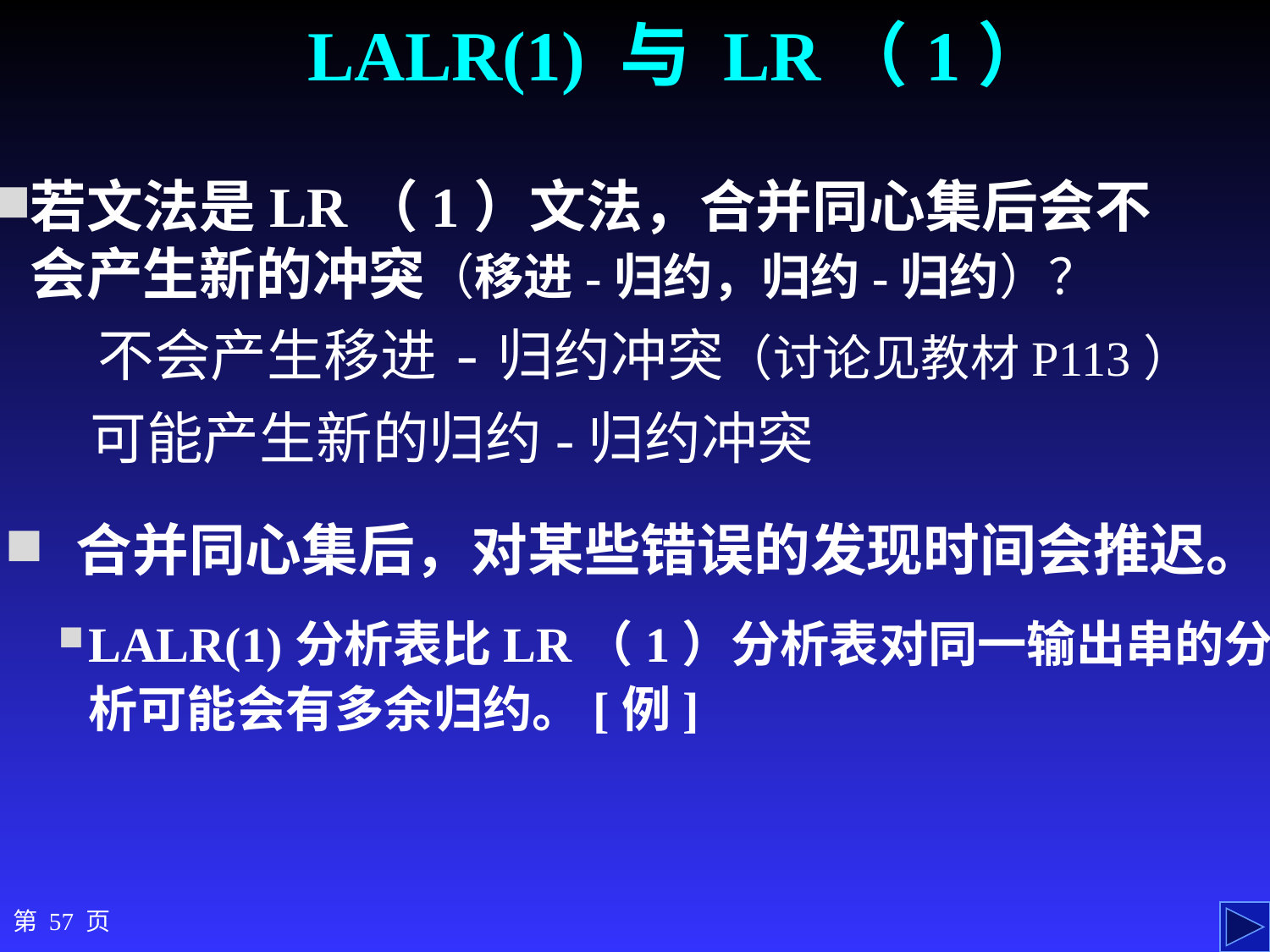

LALR(1) 与 LR（1）
若文法是LR（1）文法，合并同心集后会不会产生新的冲突（移进-归约，归约-归约）？
不会产生移进-归约冲突（讨论见教材P113）
可能产生新的归约-归约冲突
合并同心集后，对某些错误的发现时间会推迟。
LALR(1)分析表比LR（1）分析表对同一输出串的分析可能会有多余归约。[例]
第 57 页